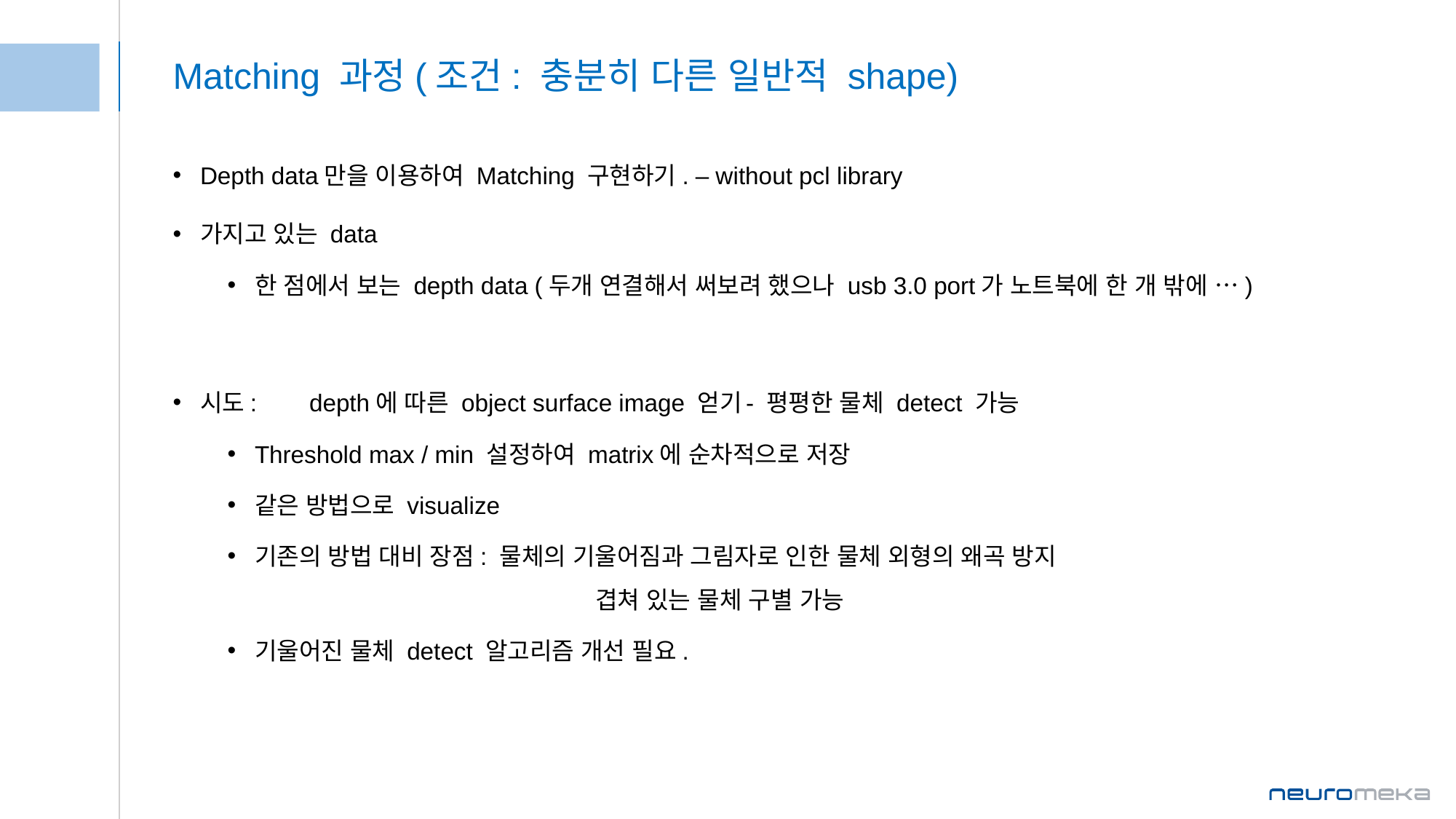

# Matching 과정(조건: 충분히 다른 일반적 shape)
Depth data만을 이용하여 Matching 구현하기. – without pcl library
가지고 있는 data
한 점에서 보는 depth data (두개 연결해서 써보려 했으나 usb 3.0 port가 노트북에 한 개 밖에 …)

시도:	depth에 따른 object surface image 얻기	- 평평한 물체 detect 가능
Threshold max / min 설정하여 matrix에 순차적으로 저장
같은 방법으로 visualize
기존의 방법 대비 장점: 물체의 기울어짐과 그림자로 인한 물체 외형의 왜곡 방지
			  겹쳐 있는 물체 구별 가능
기울어진 물체 detect 알고리즘 개선 필요.